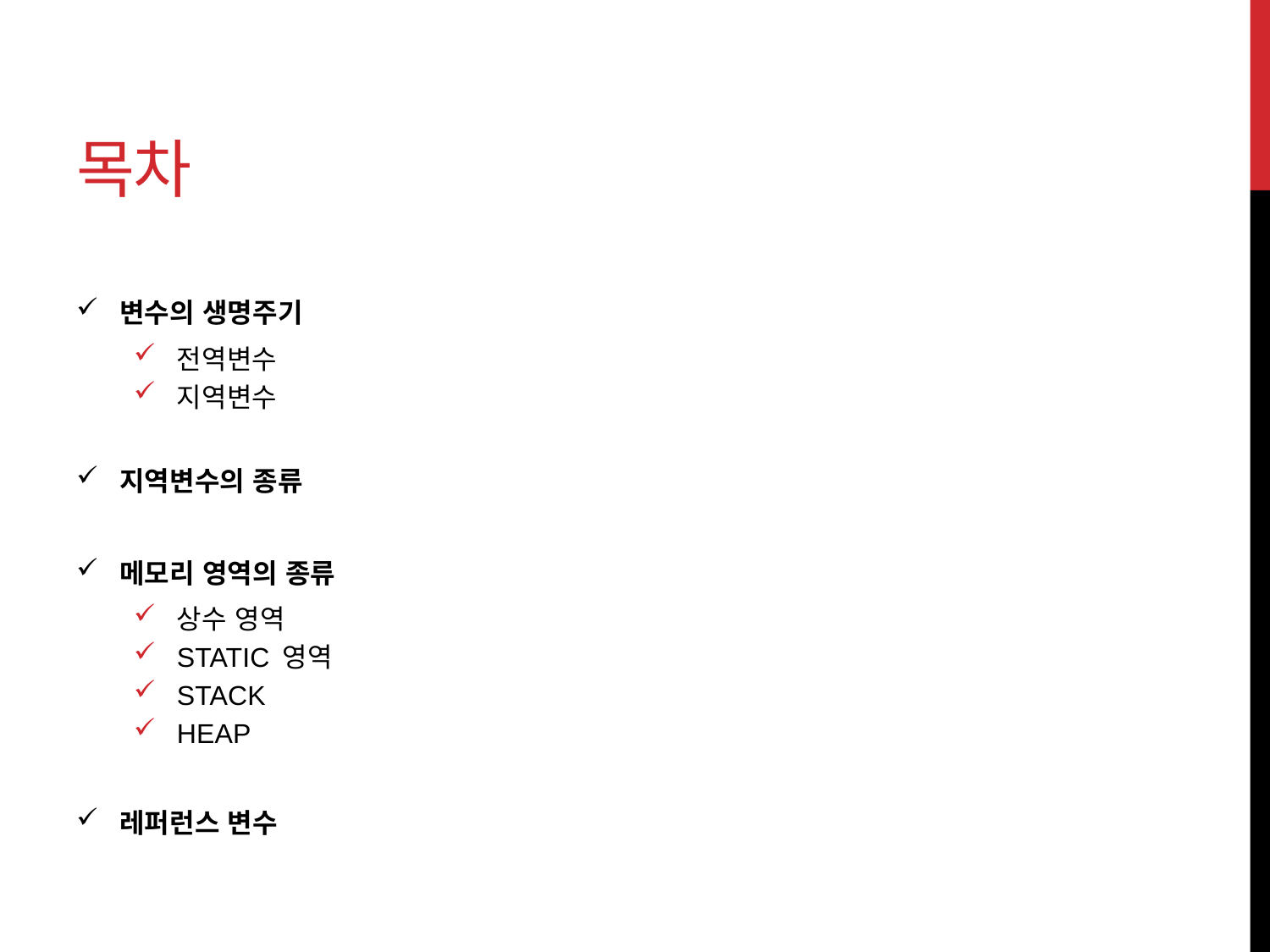

# 목차

변수의 생명주기
전역변수
지역변수

지역변수의 종류

메모리 영역의 종류
상수 영역
STATIC 영역
STACK
HEAP

레퍼런스 변수